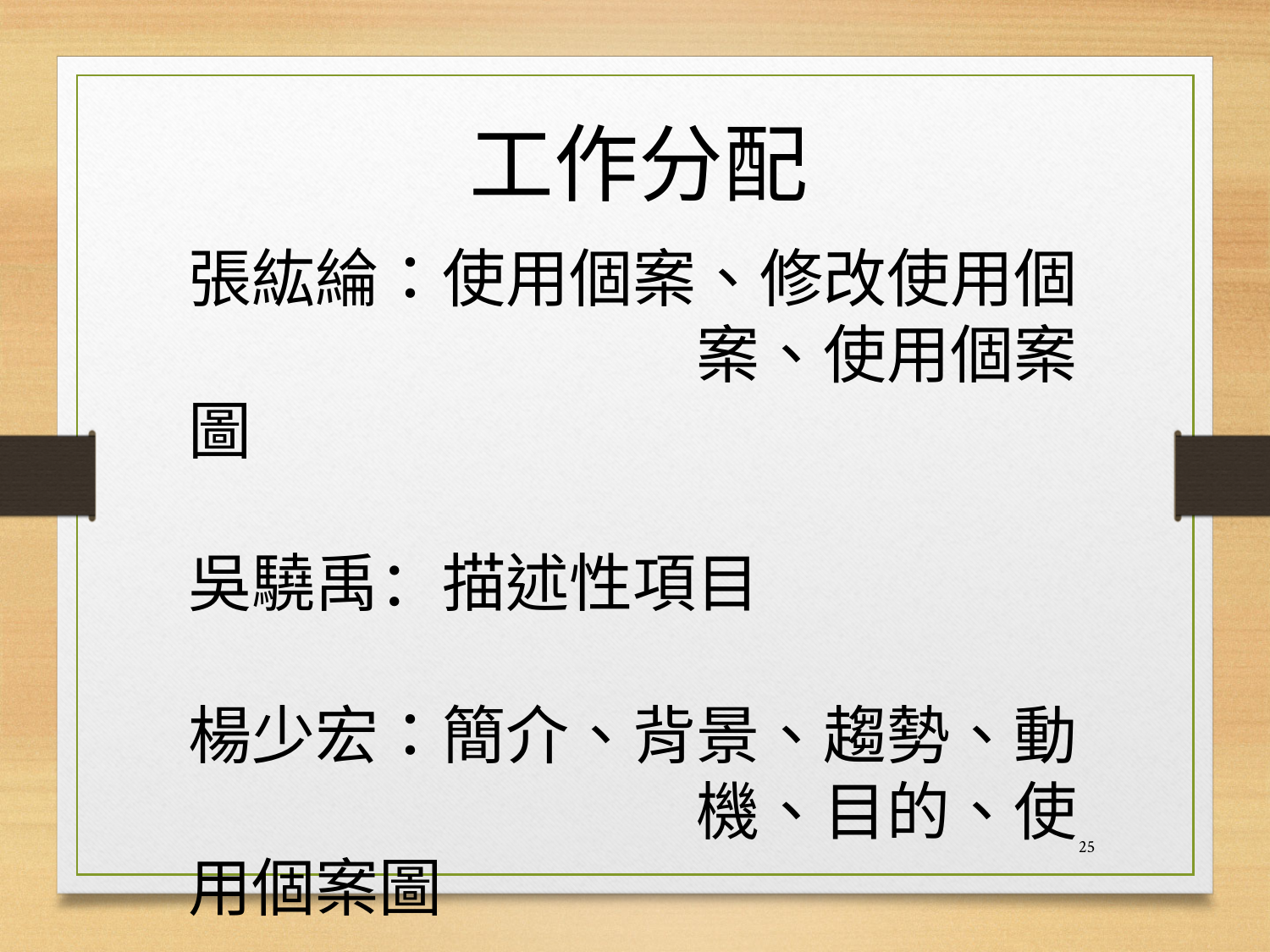

工作分配
張紘綸：使用個案、修改使用個				案、使用個案圖

吳驍禹：描述性項目

楊少宏：簡介、背景、趨勢、動				機、目的、使用個案圖
25